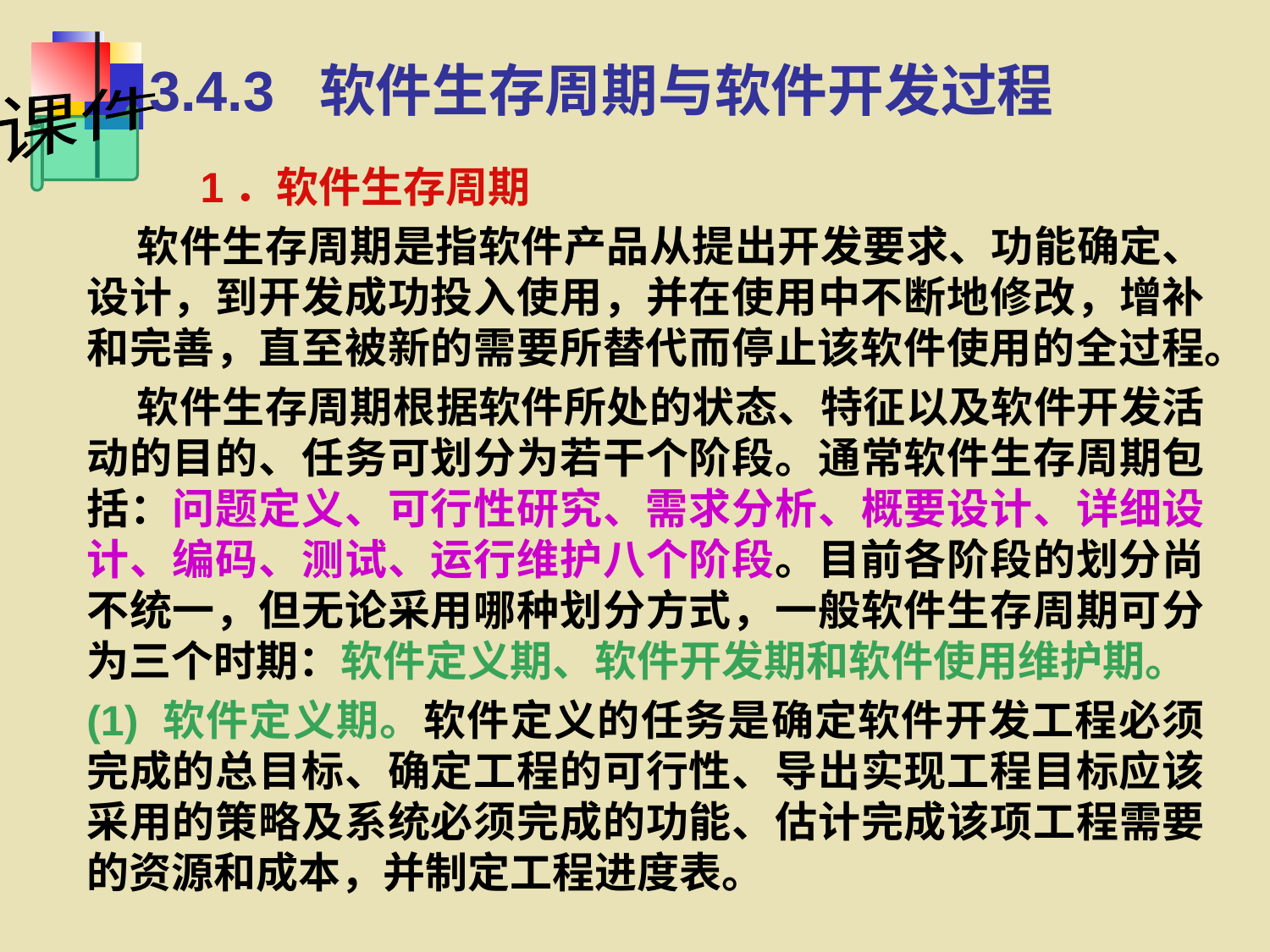

3.4.3  软件生存周期与软件开发过程

　　  1．软件生存周期
    软件生存周期是指软件产品从提出开发要求、功能确定、设计，到开发成功投入使用，并在使用中不断地修改，增补和完善，直至被新的需要所替代而停止该软件使用的全过程。
    软件生存周期根据软件所处的状态、特征以及软件开发活动的目的、任务可划分为若干个阶段。通常软件生存周期包括：问题定义、可行性研究、需求分析、概要设计、详细设计、编码、测试、运行维护八个阶段。目前各阶段的划分尚不统一，但无论采用哪种划分方式，一般软件生存周期可分为三个时期：软件定义期、软件开发期和软件使用维护期。
(1) 软件定义期。软件定义的任务是确定软件开发工程必须完成的总目标、确定工程的可行性、导出实现工程目标应该采用的策略及系统必须完成的功能、估计完成该项工程需要的资源和成本，并制定工程进度表。